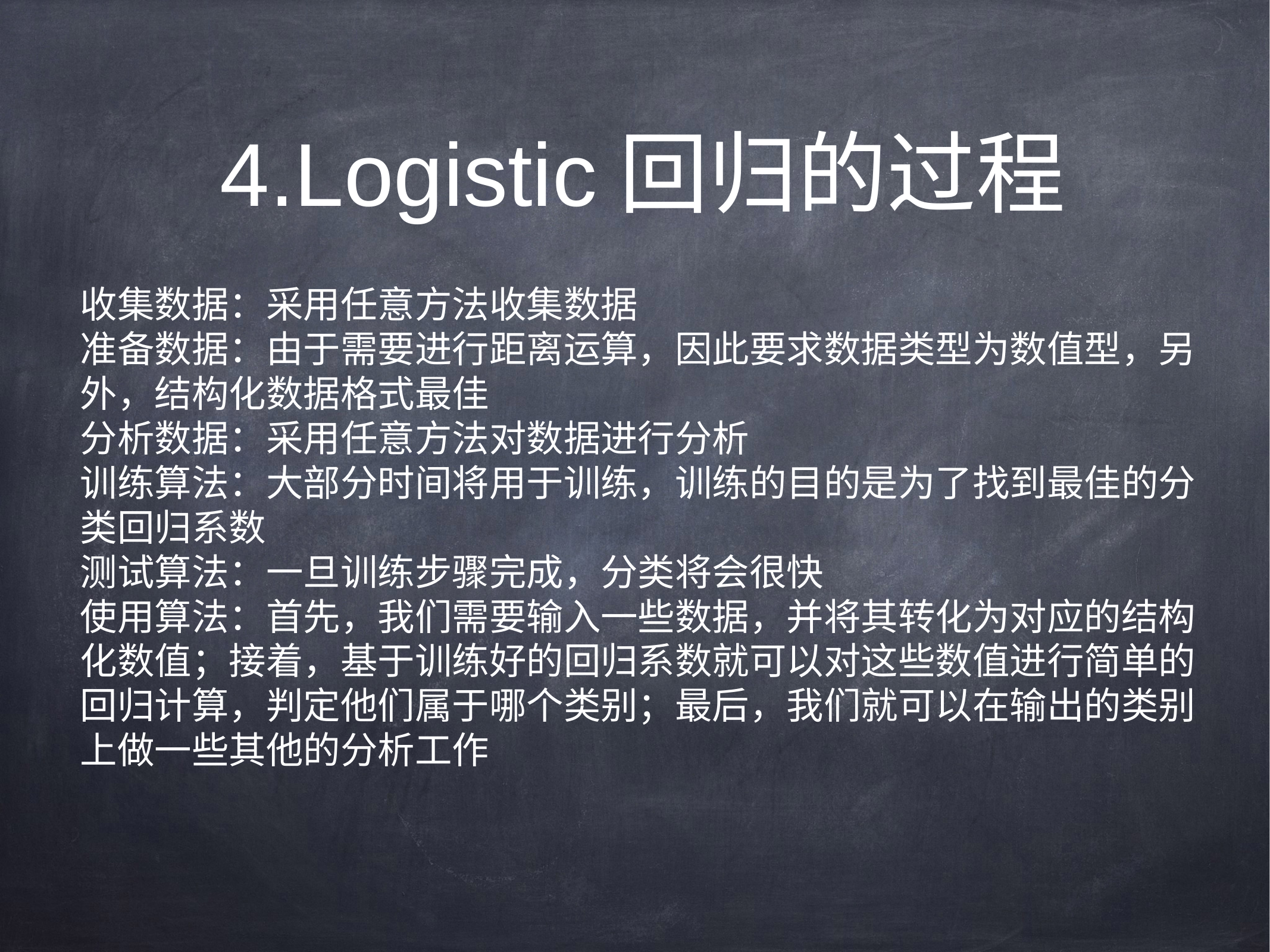

# 4.Logistic回归的过程
收集数据：采用任意方法收集数据
准备数据：由于需要进行距离运算，因此要求数据类型为数值型，另外，结构化数据格式最佳
分析数据：采用任意方法对数据进行分析
训练算法：大部分时间将用于训练，训练的目的是为了找到最佳的分类回归系数
测试算法：一旦训练步骤完成，分类将会很快
使用算法：首先，我们需要输入一些数据，并将其转化为对应的结构化数值；接着，基于训练好的回归系数就可以对这些数值进行简单的回归计算，判定他们属于哪个类别；最后，我们就可以在输出的类别上做一些其他的分析工作